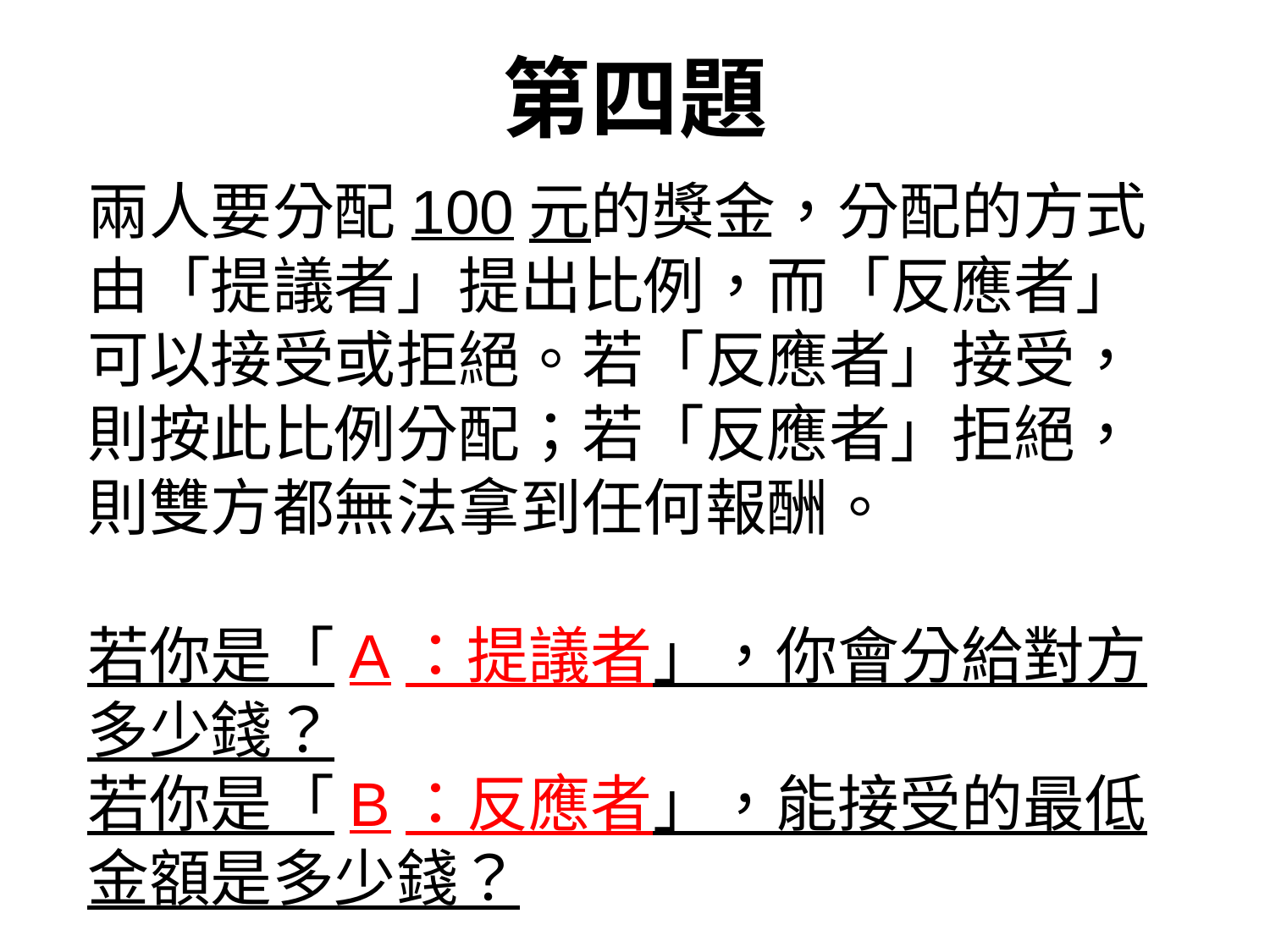

# 第四題
兩人要分配100元的獎金，分配的方式由「提議者」提出比例，而「反應者」可以接受或拒絕。若「反應者」接受，則按此比例分配；若「反應者」拒絕，則雙方都無法拿到任何報酬。

若你是「A：提議者」，你會分給對方多少錢？
若你是「B：反應者」，能接受的最低金額是多少錢？